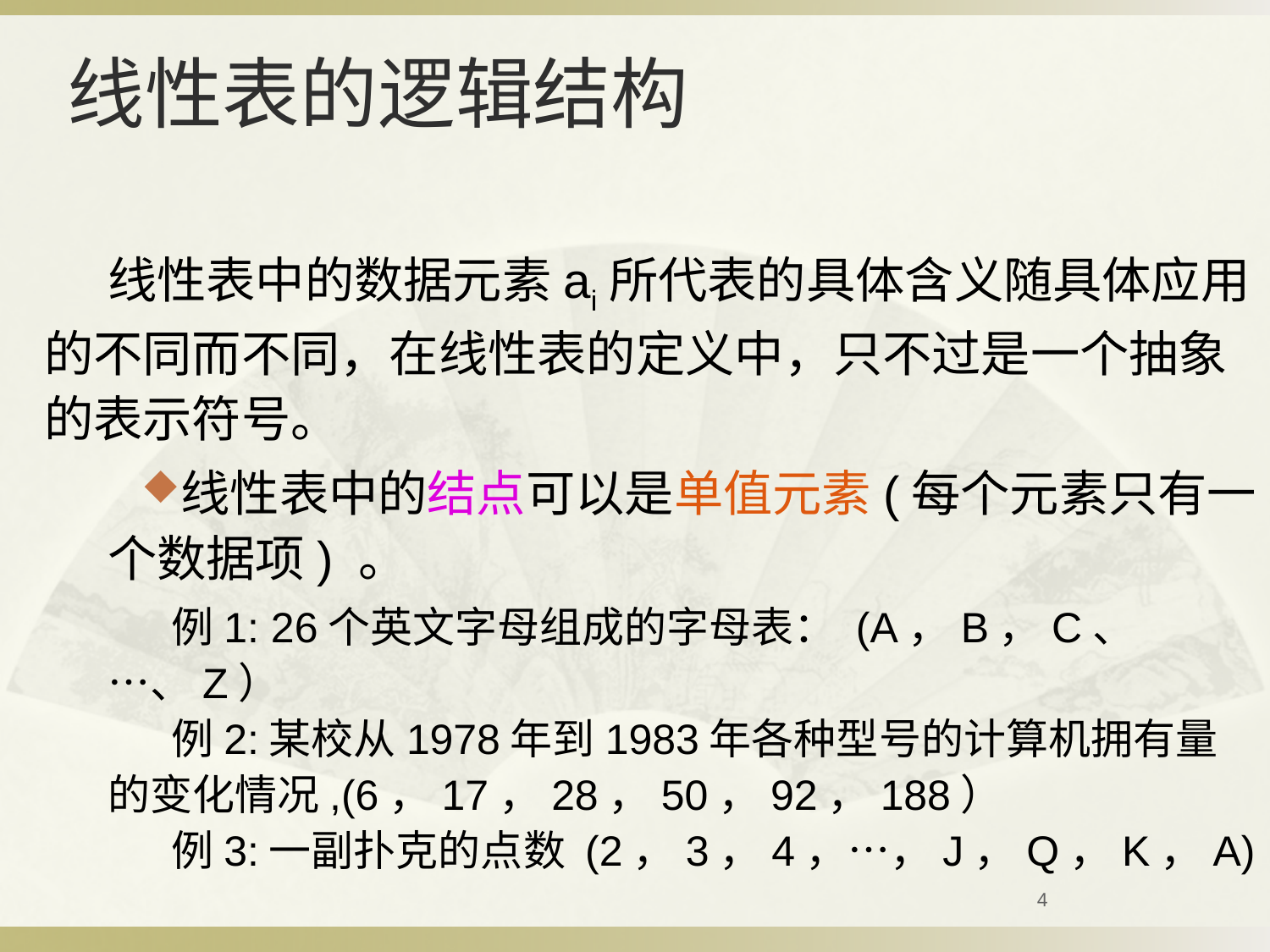

# 线性表的逻辑结构
线性表中的数据元素ai所代表的具体含义随具体应用的不同而不同，在线性表的定义中，只不过是一个抽象的表示符号。
线性表中的结点可以是单值元素(每个元素只有一个数据项) 。
例1: 26个英文字母组成的字母表： (A，B，C、…、Z）
例2:某校从1978年到1983年各种型号的计算机拥有量的变化情况,(6，17，28，50，92，188）
例3:一副扑克的点数 (2，3，4，…，J，Q，K，A)

4